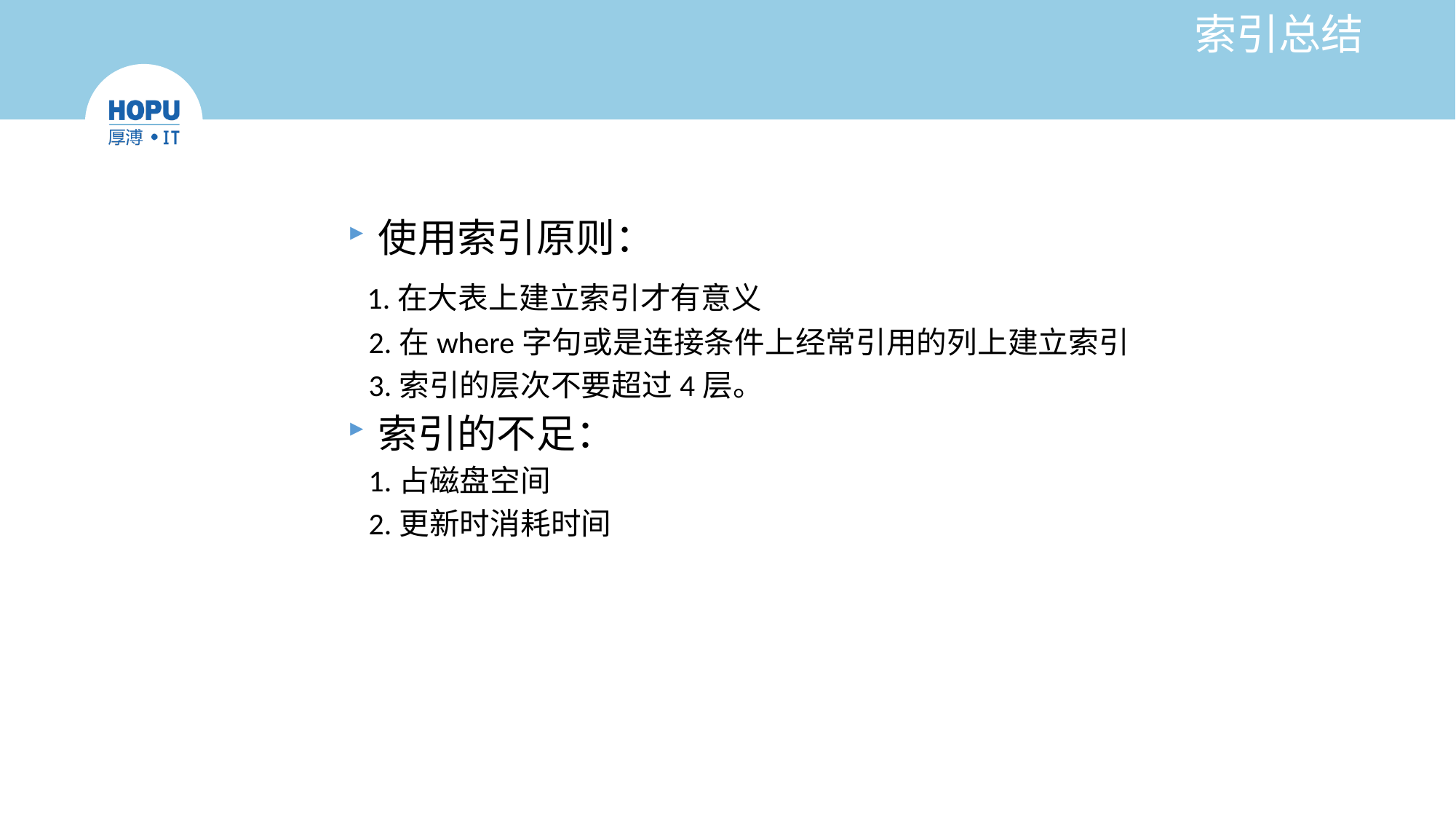

# 索引总结
使用索引原则：
  1.在大表上建立索引才有意义
   2.在where字句或是连接条件上经常引用的列上建立索引
   3.索引的层次不要超过4层。
索引的不足：
   1.占磁盘空间
   2.更新时消耗时间